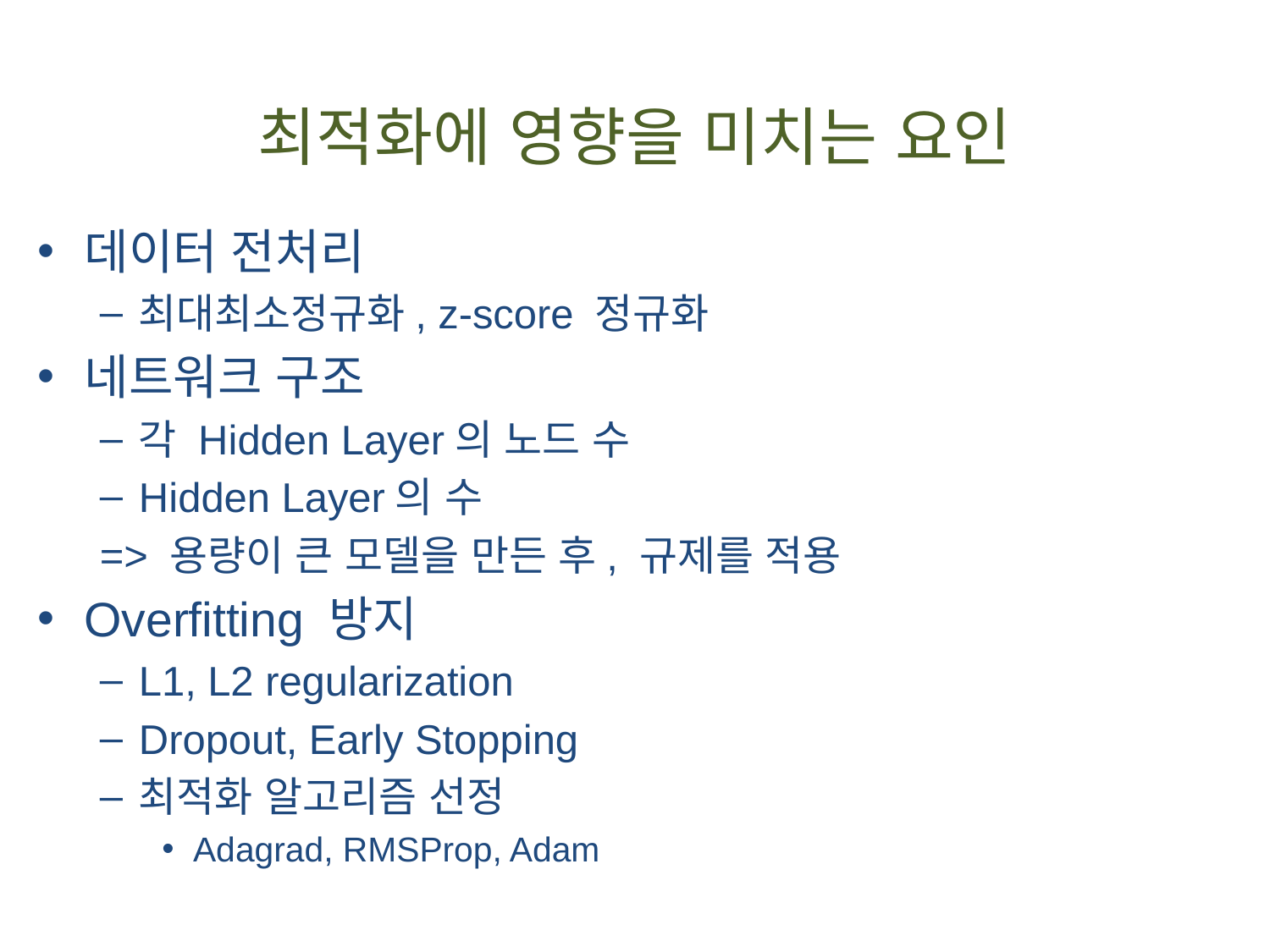

# 최적화에 영향을 미치는 요인
데이터 전처리
최대최소정규화, z-score 정규화
네트워크 구조
각 Hidden Layer의 노드 수
Hidden Layer의 수
=> 용량이 큰 모델을 만든 후, 규제를 적용
Overfitting 방지
L1, L2 regularization
Dropout, Early Stopping
최적화 알고리즘 선정
Adagrad, RMSProp, Adam